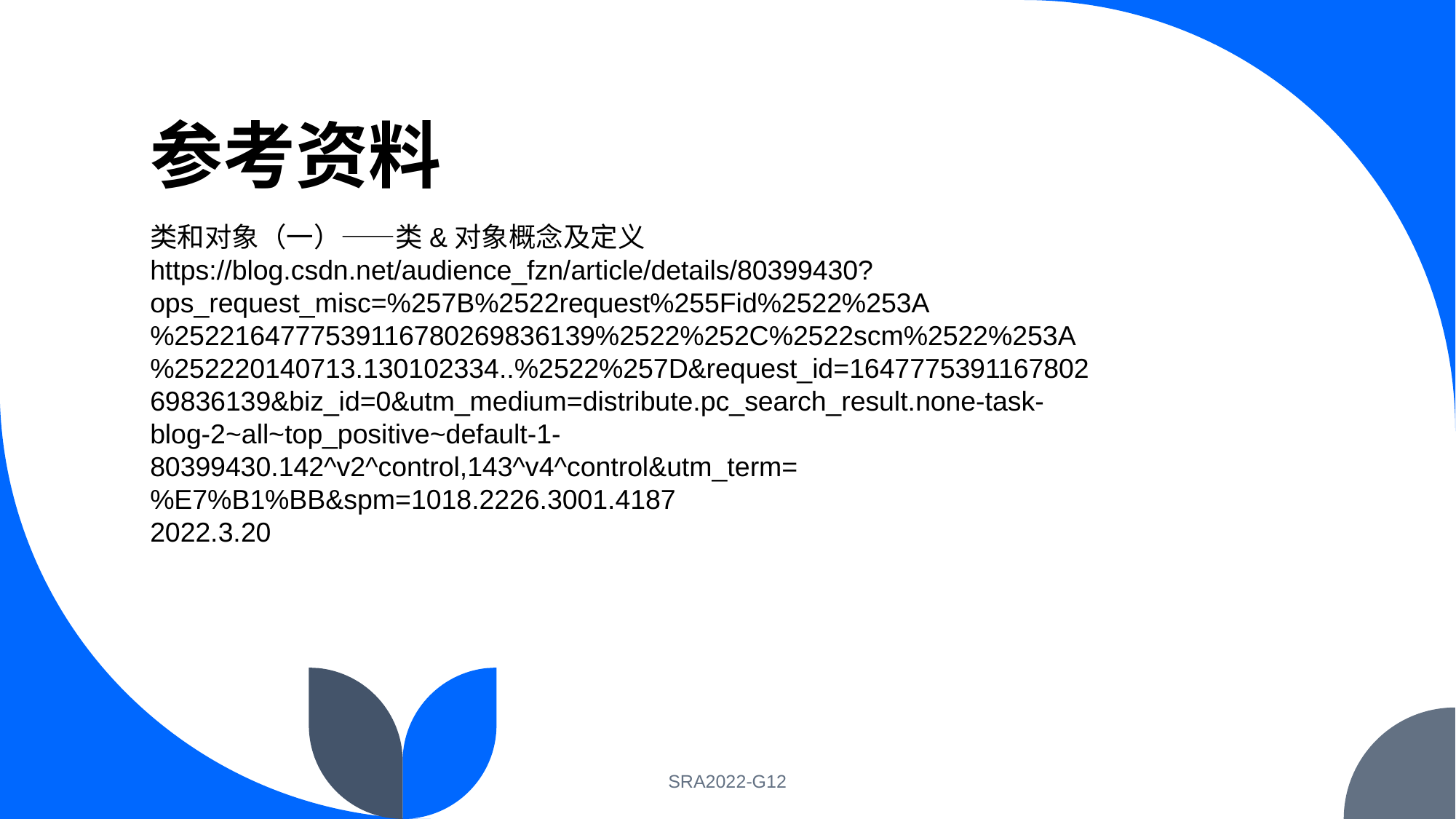

# 参考资料
类和对象（一）——类&对象概念及定义
https://blog.csdn.net/audience_fzn/article/details/80399430?ops_request_misc=%257B%2522request%255Fid%2522%253A%2522164777539116780269836139%2522%252C%2522scm%2522%253A%252220140713.130102334..%2522%257D&request_id=164777539116780269836139&biz_id=0&utm_medium=distribute.pc_search_result.none-task-blog-2~all~top_positive~default-1-80399430.142^v2^control,143^v4^control&utm_term=%E7%B1%BB&spm=1018.2226.3001.4187
2022.3.20

SRA2022-G12
39